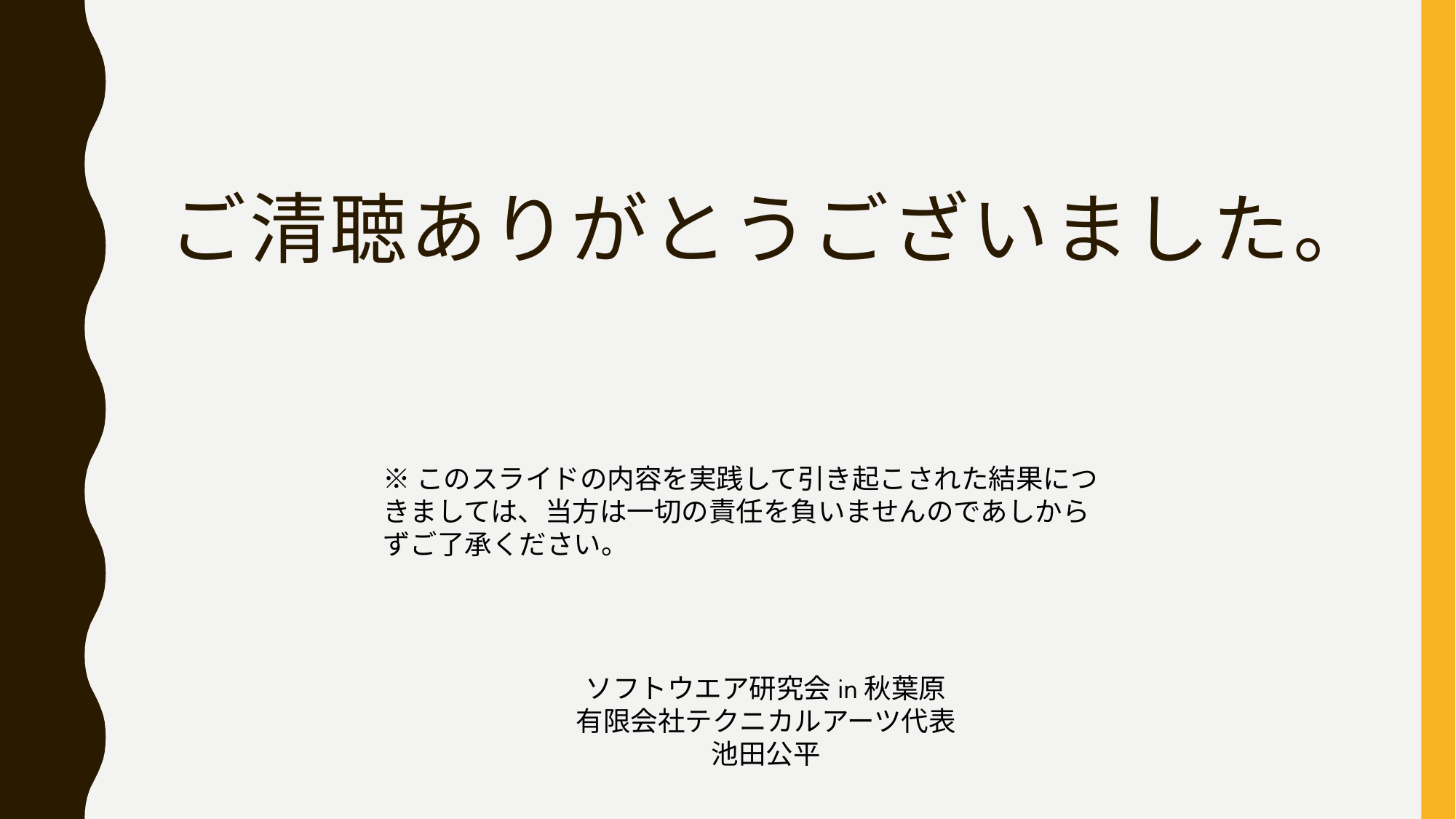

# ご清聴ありがとうございました。
※このスライドの内容を実践して引き起こされた結果につきましては、当方は一切の責任を負いませんのであしからずご了承ください。
ソフトウエア研究会in秋葉原
有限会社テクニカルアーツ代表
池田公平